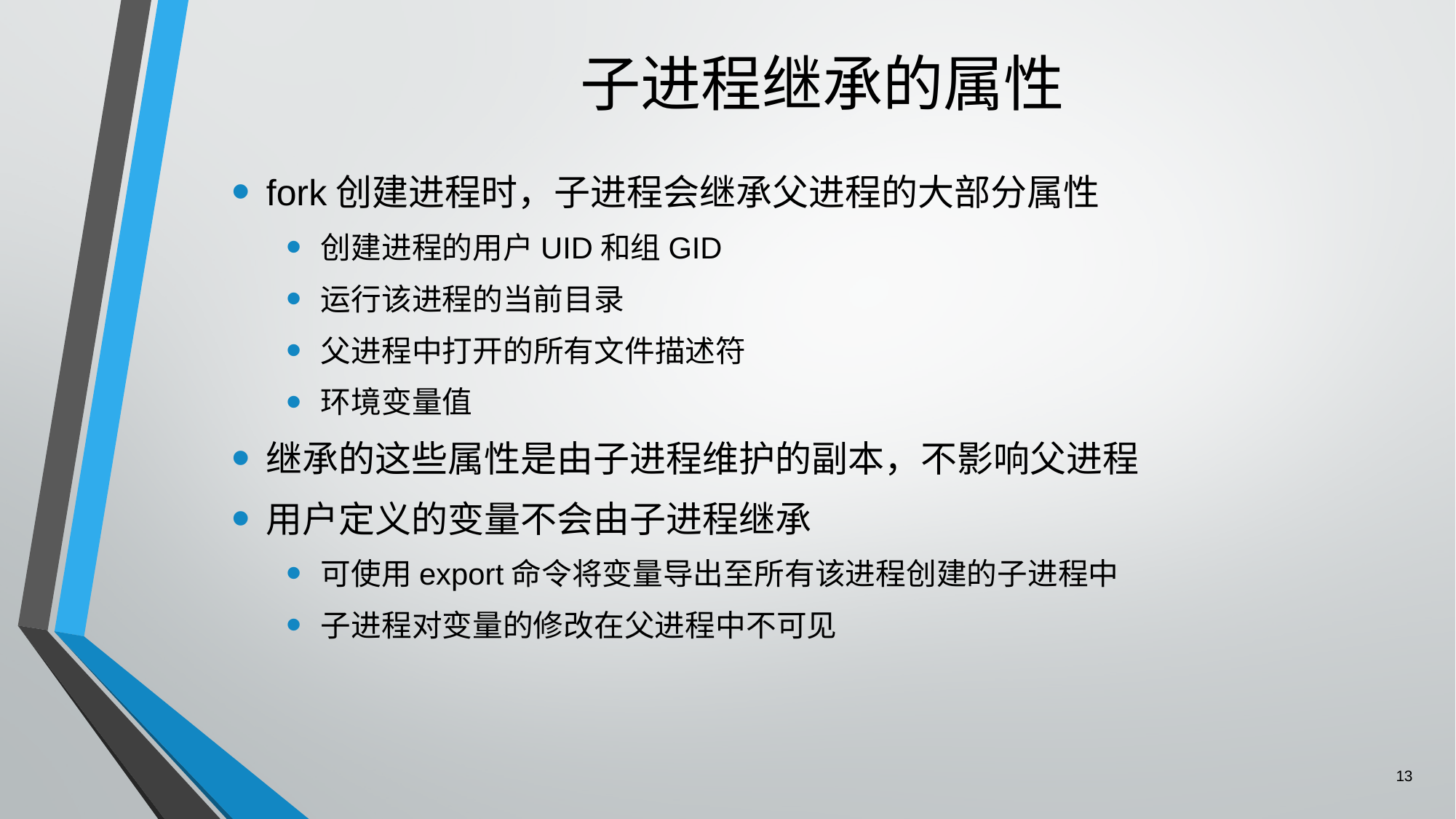

# 子进程继承的属性
fork创建进程时，子进程会继承父进程的大部分属性
创建进程的用户UID和组GID
运行该进程的当前目录
父进程中打开的所有文件描述符
环境变量值
继承的这些属性是由子进程维护的副本，不影响父进程
用户定义的变量不会由子进程继承
可使用export命令将变量导出至所有该进程创建的子进程中
子进程对变量的修改在父进程中不可见
13